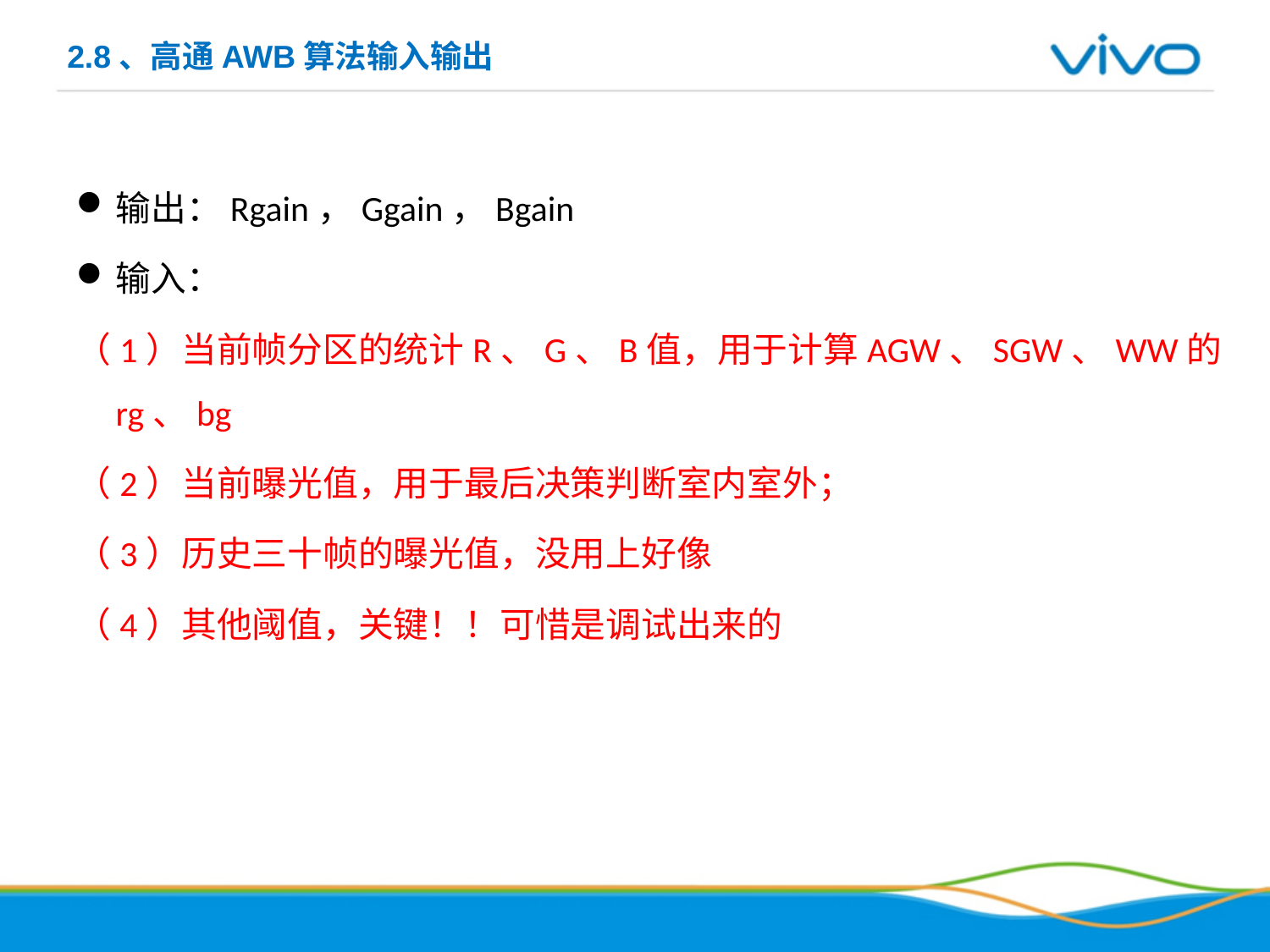

2.8、高通AWB算法输入输出
输出：Rgain，Ggain，Bgain
输入：
（1）当前帧分区的统计R、G、B值，用于计算AGW、SGW、WW的rg、bg
（2）当前曝光值，用于最后决策判断室内室外；
（3）历史三十帧的曝光值，没用上好像
（4）其他阈值，关键！！可惜是调试出来的